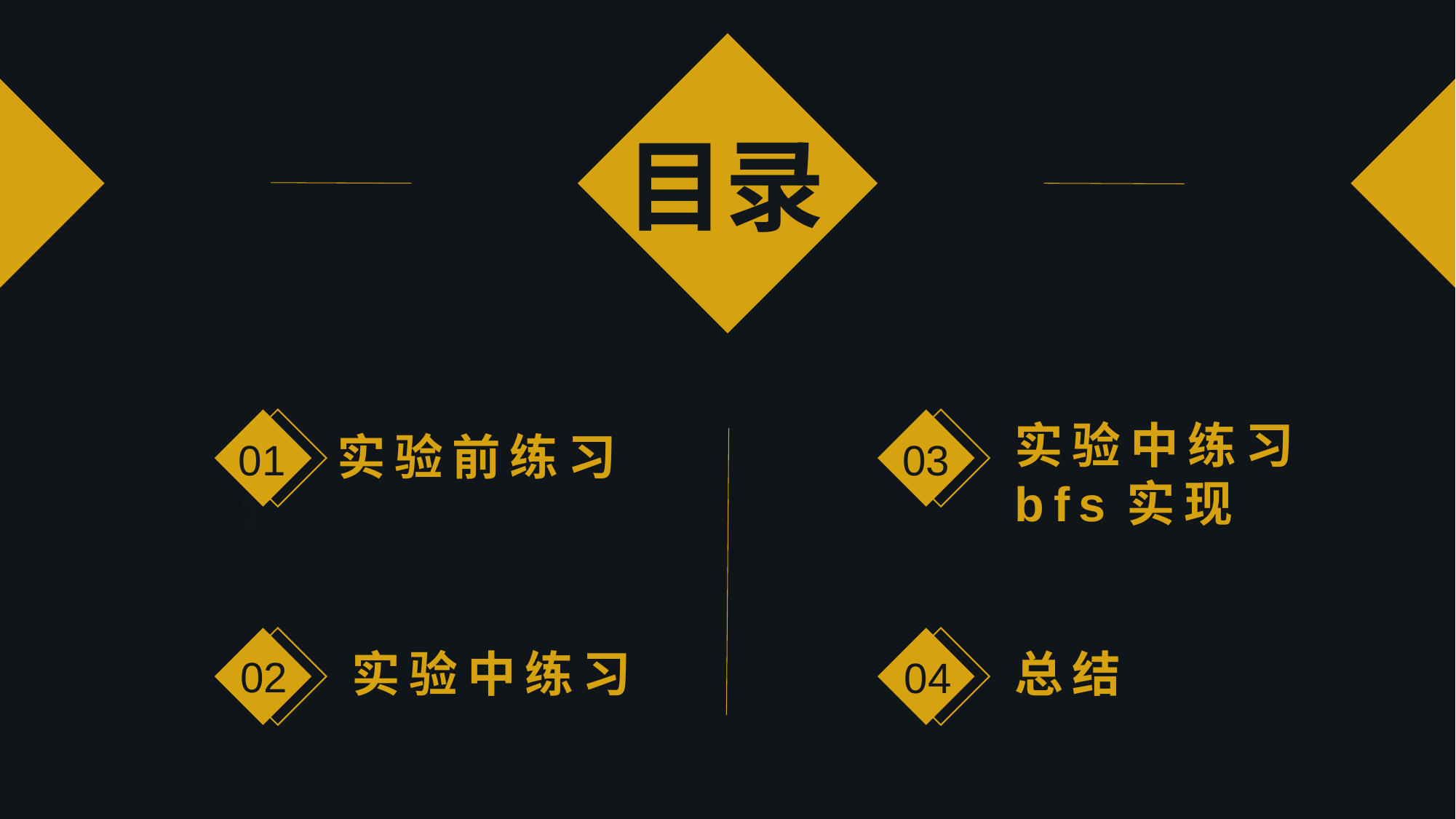

目录

03

011
实验中练习
bfs实现

实验前练习

02

04
实验中练习

总结